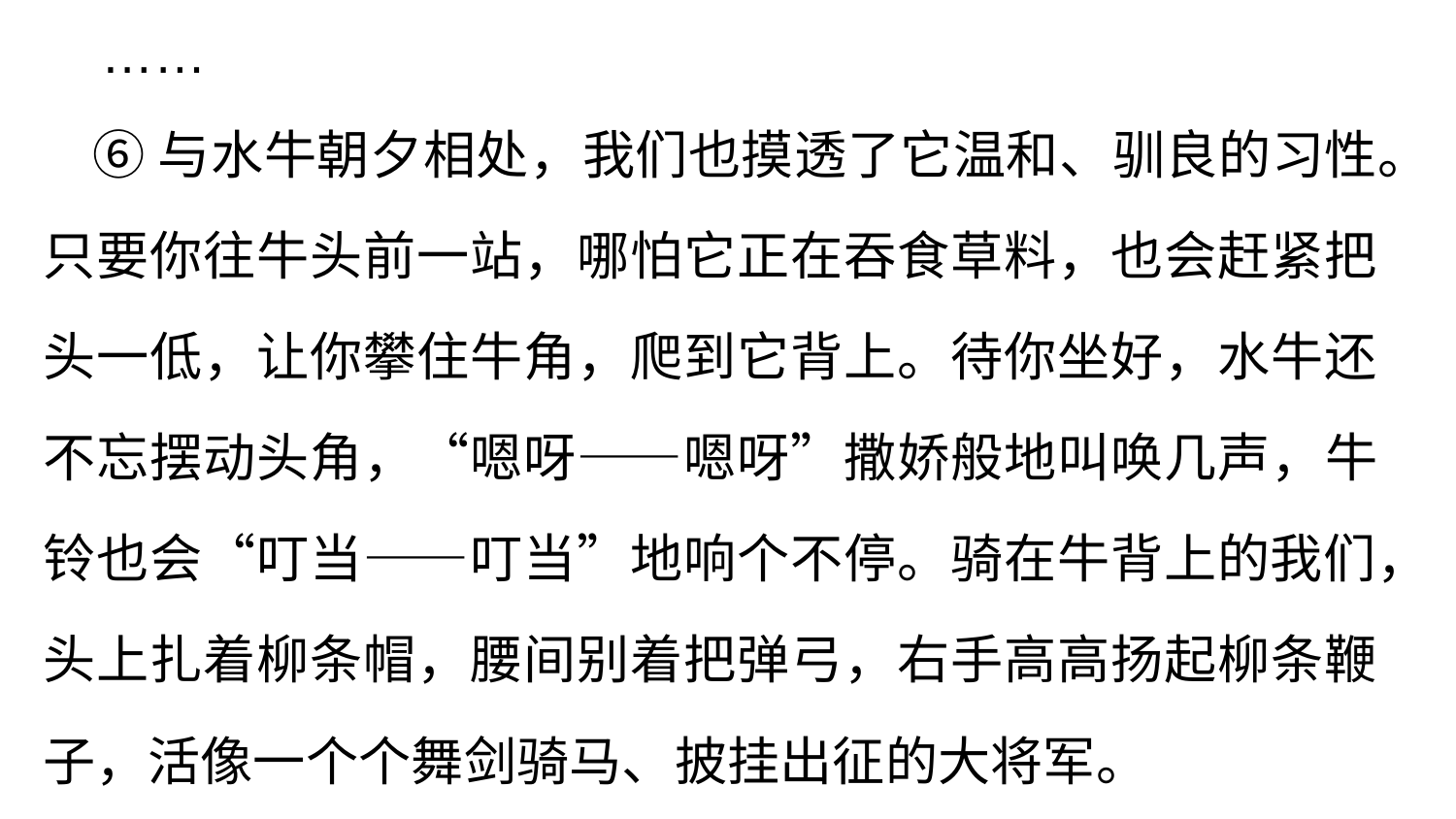

……
    ⑥与水牛朝夕相处，我们也摸透了它温和、驯良的习性。只要你往牛头前一站，哪怕它正在吞食草料，也会赶紧把头一低，让你攀住牛角，爬到它背上。待你坐好，水牛还不忘摆动头角，“嗯呀——嗯呀”撒娇般地叫唤几声，牛铃也会“叮当——叮当”地响个不停。骑在牛背上的我们，头上扎着柳条帽，腰间别着把弹弓，右手高高扬起柳条鞭子，活像一个个舞剑骑马、披挂出征的大将军。